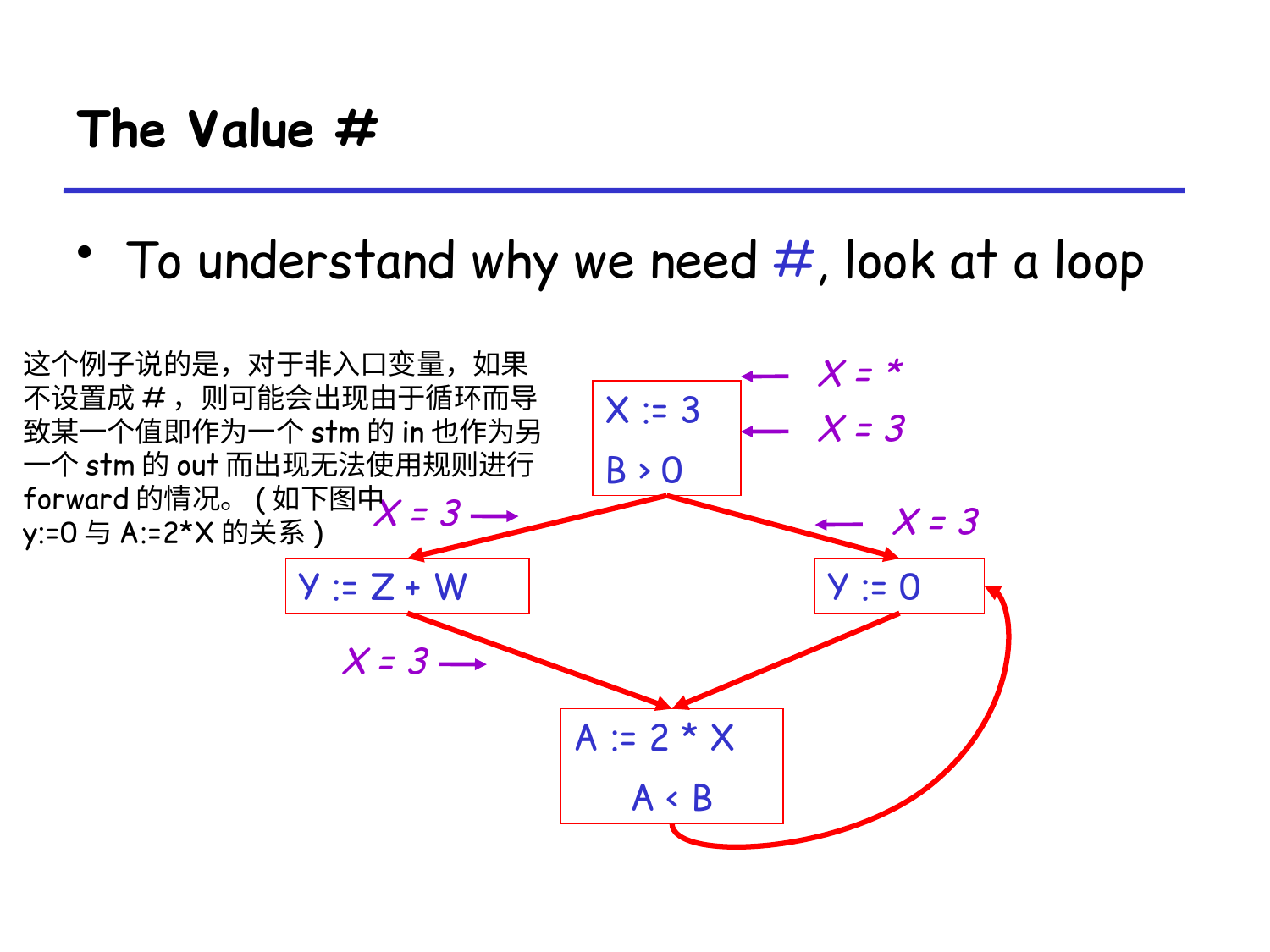

# The Value #
To understand why we need #, look at a loop
这个例子说的是，对于非入口变量，如果不设置成#，则可能会出现由于循环而导致某一个值即作为一个stm的in也作为另一个stm的out而出现无法使用规则进行forward的情况。(如下图中
y:=0与A:=2*X的关系)
X = *

X = 3

X = 3

X = 3

X = 3

X := 3
B > 0
Y := Z + W
Y := 0
A := 2 * X
A < B

54